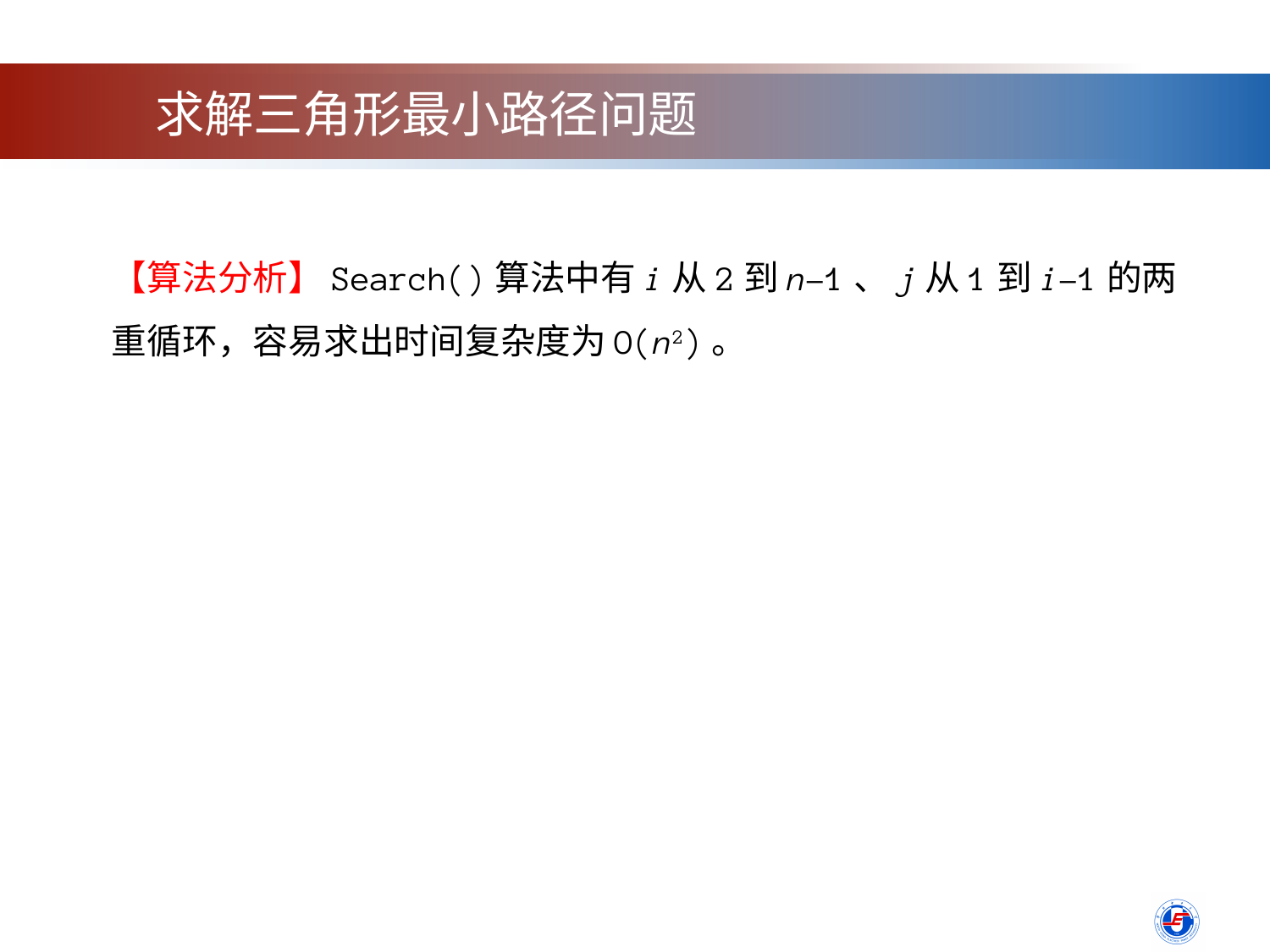

求解三角形最小路径问题
【算法分析】Search()算法中有i从2到n-1、j从1到i-1的两重循环，容易求出时间复杂度为O(n2)。